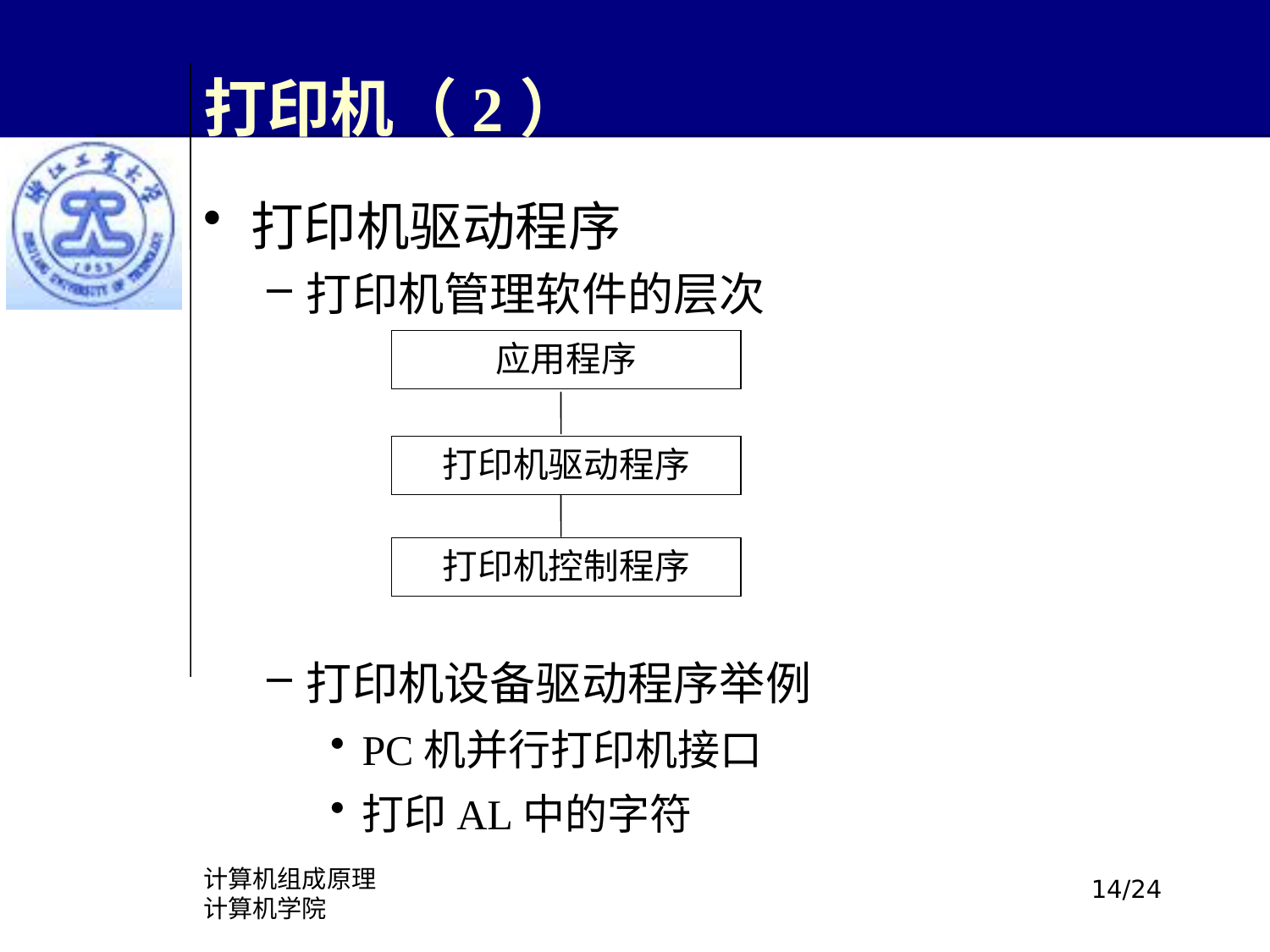

# 打印机（2）
打印机驱动程序
打印机管理软件的层次

打印机设备驱动程序举例
PC机并行打印机接口
打印AL中的字符
应用程序

打印机驱动程序

打印机控制程序

计算机组成原理
计算机学院
14/24